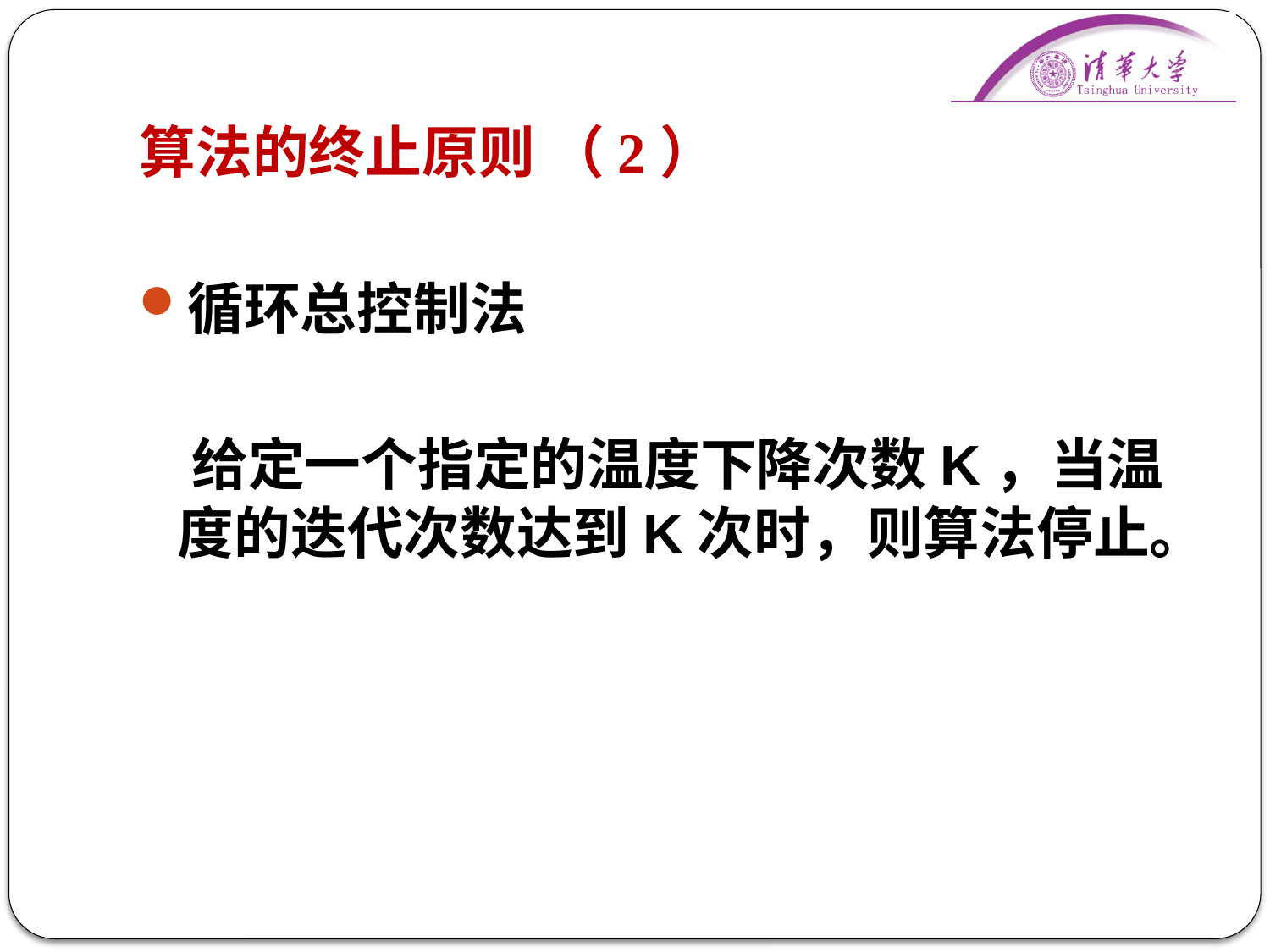

# 算法的终止原则 （2）
循环总控制法

   给定一个指定的温度下降次数K，当温度的迭代次数达到K次时，则算法停止。